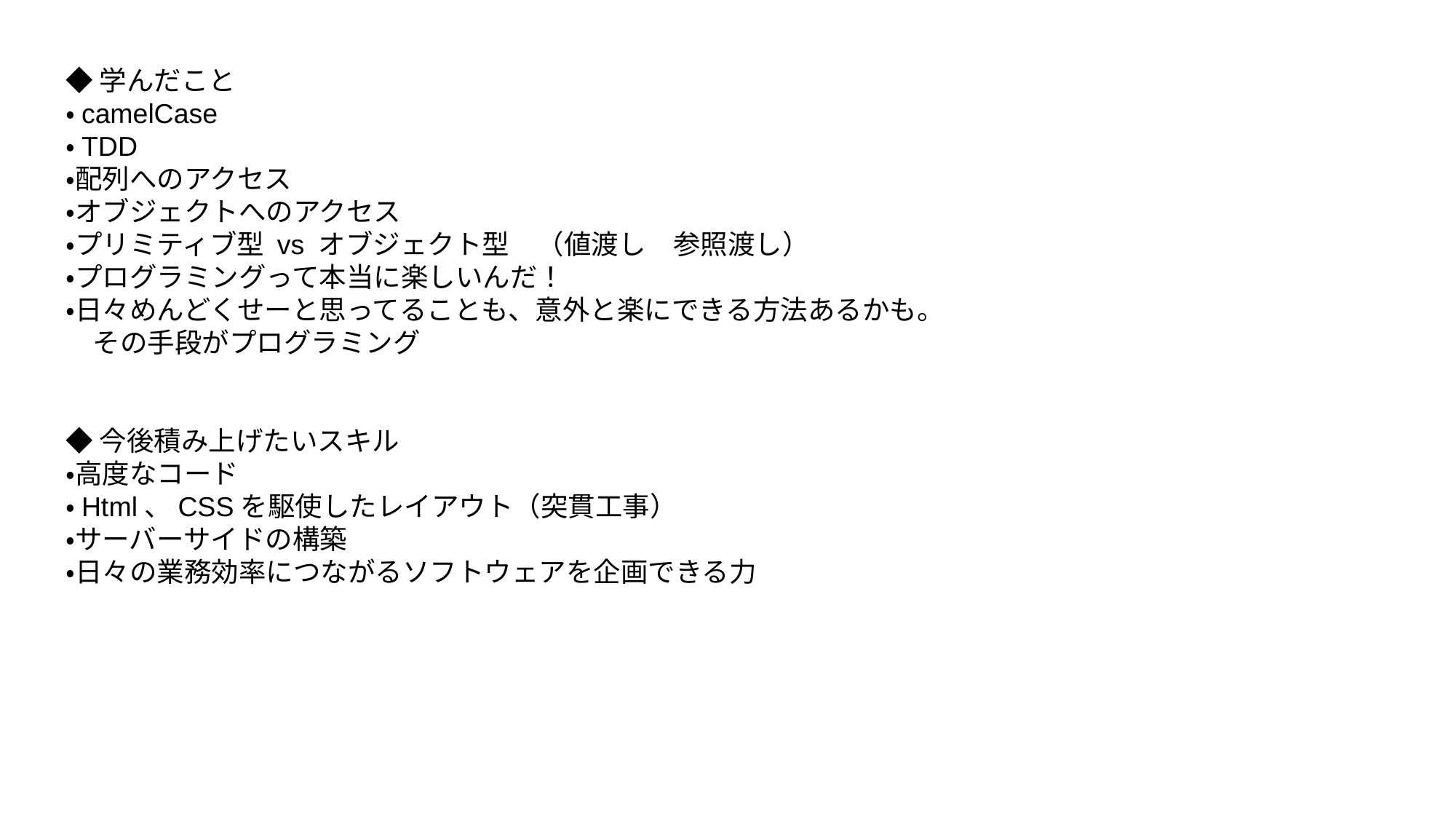

◆学んだこと
・camelCase
・TDD
・配列へのアクセス
・オブジェクトへのアクセス
・プリミティブ型 vs オブジェクト型　（値渡し　参照渡し）
・プログラミングって本当に楽しいんだ！
・日々めんどくせーと思ってることも、意外と楽にできる方法あるかも。
　その手段がプログラミング

◆今後積み上げたいスキル
・高度なコード
・Html、CSSを駆使したレイアウト（突貫工事）
・サーバーサイドの構築
・日々の業務効率につながるソフトウェアを企画できる力